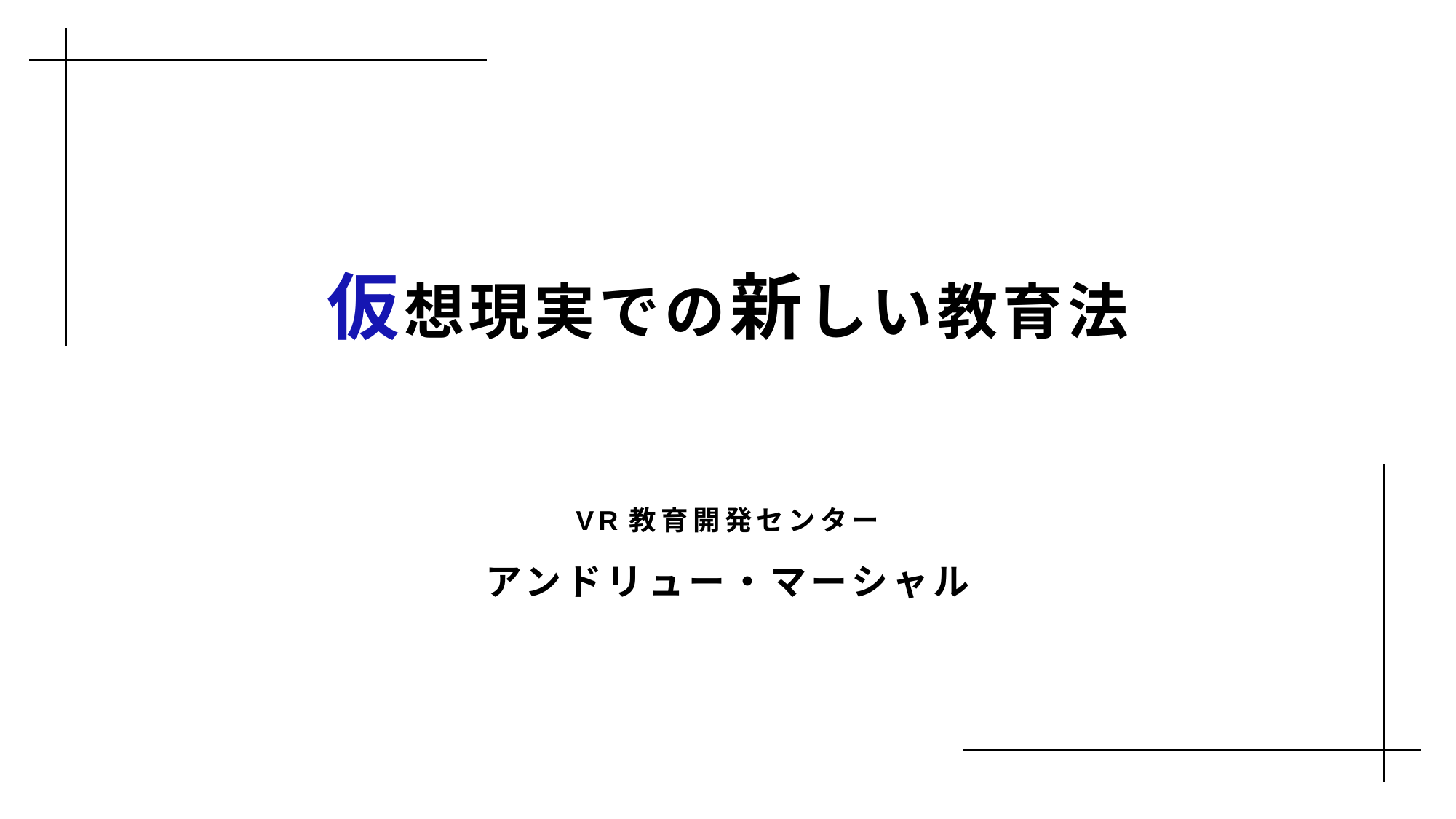

仮想現実での新しい教育法
VR教育開発センター
アンドリュー・マーシャル